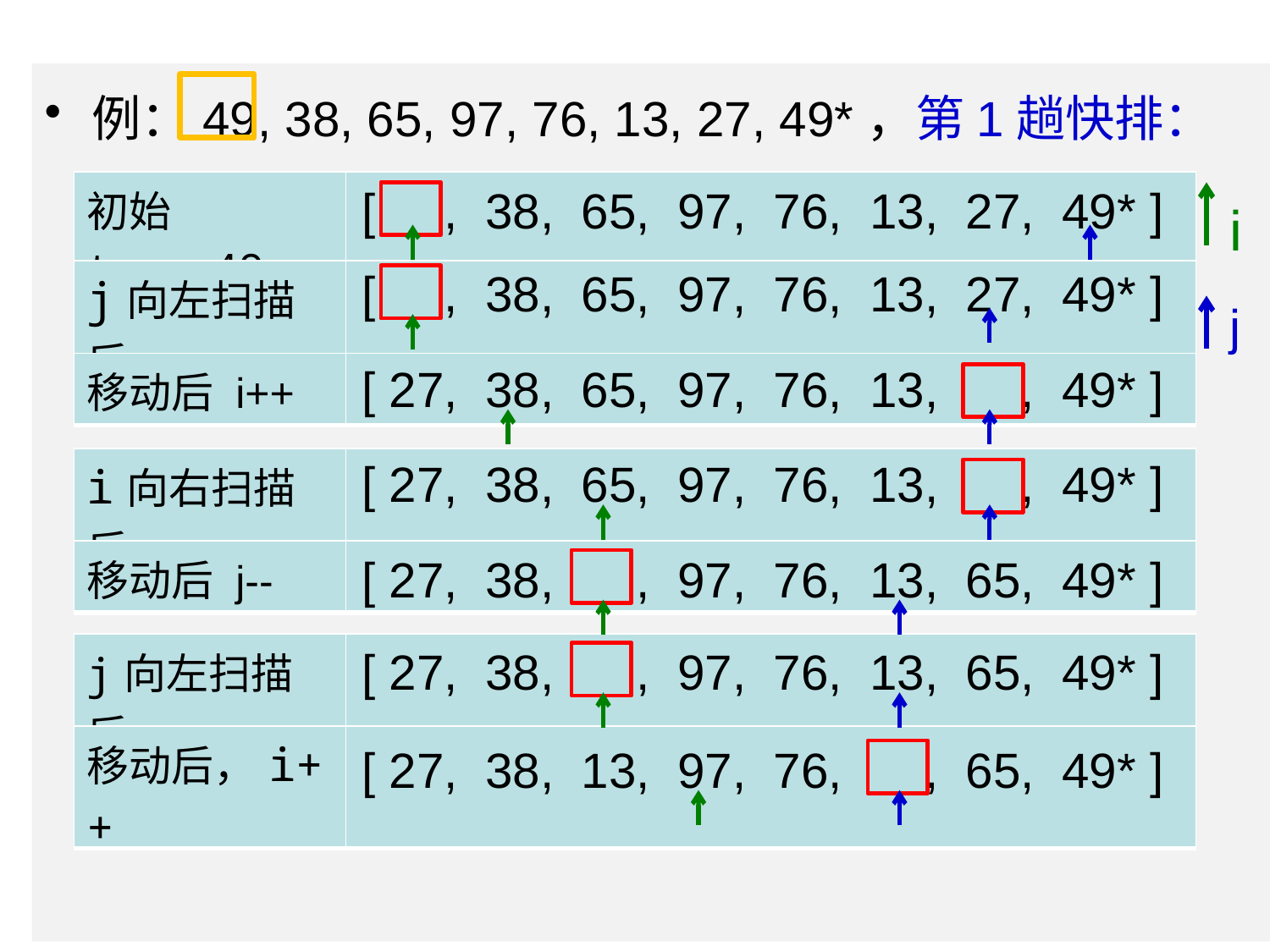

例：49, 38, 65, 97, 76, 13, 27, 49*，第1趟快排：

| 初始temp=49 |  |
| --- | --- |
i
[     ,  38,  65,  97,  76,  13,  27,  49* ]

[     ,  38,  65,  97,  76,  13,  27,  49* ]
| j向左扫描后 |  |
| --- | --- |

j
[ 27,  38,  65,  97,  76,  13,      ,  49* ]
| 移动后 i++ |  |
| --- | --- |

[ 27,  38,  65,  97,  76,  13,      ,  49* ]
| i向右扫描后 |  |
| --- | --- |

| 移动后 j-- |  |
| --- | --- |
[ 27,  38,      ,  97,  76,  13,  65,  49* ]

| j向左扫描后 |  |
| --- | --- |
[ 27,  38,      ,  97,  76,  13,  65,  49* ]

| 移动后，i++ |  |
| --- | --- |
[ 27,  38,  13,  97,  76,      ,  65,  49* ]